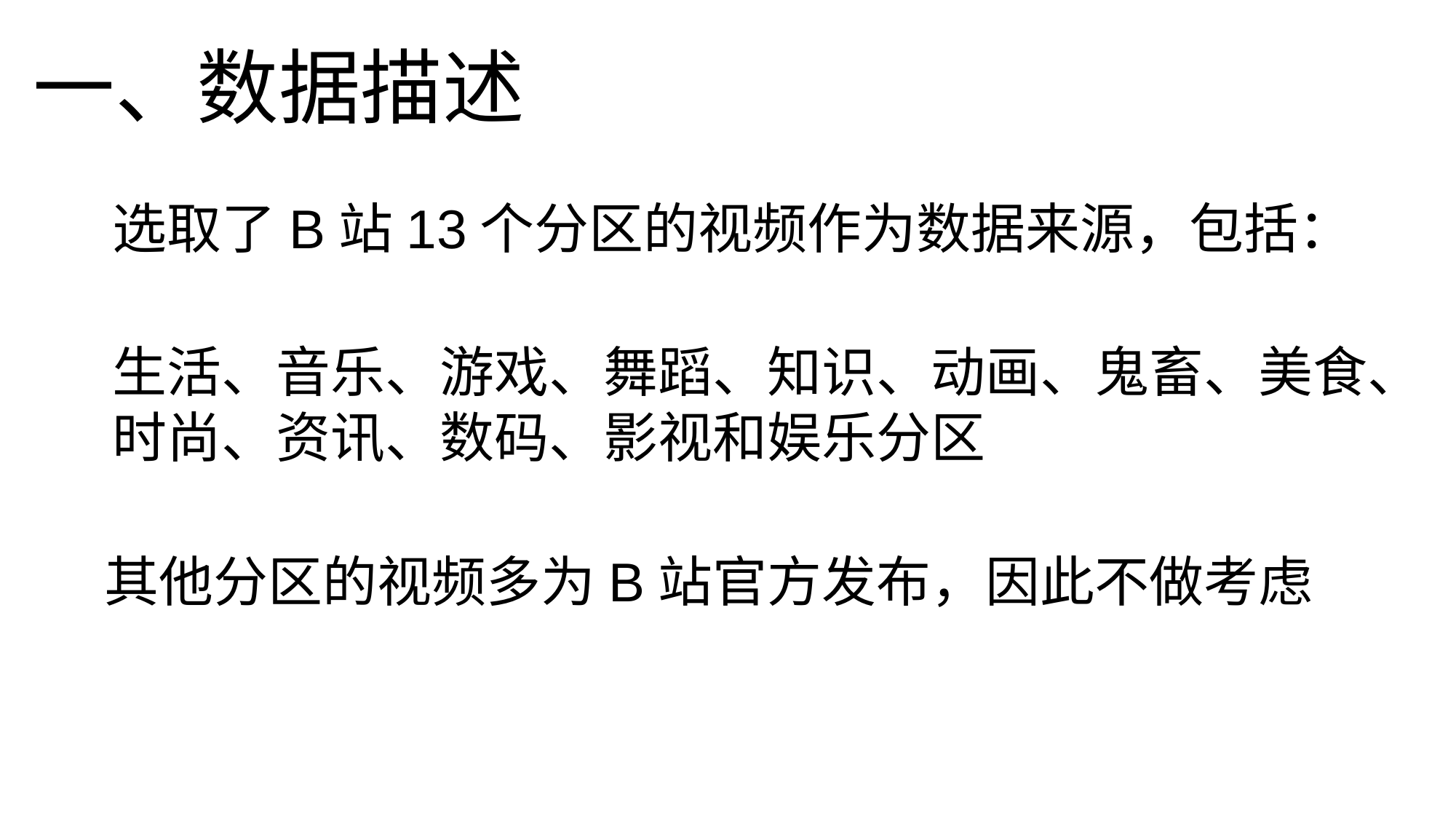

# 一、数据描述

选取了B站13个分区的视频作为数据来源，包括：
生活、音乐、游戏、舞蹈、知识、动画、鬼畜、美食、时尚、资讯、数码、影视和娱乐分区
其他分区的视频多为B站官方发布，因此不做考虑